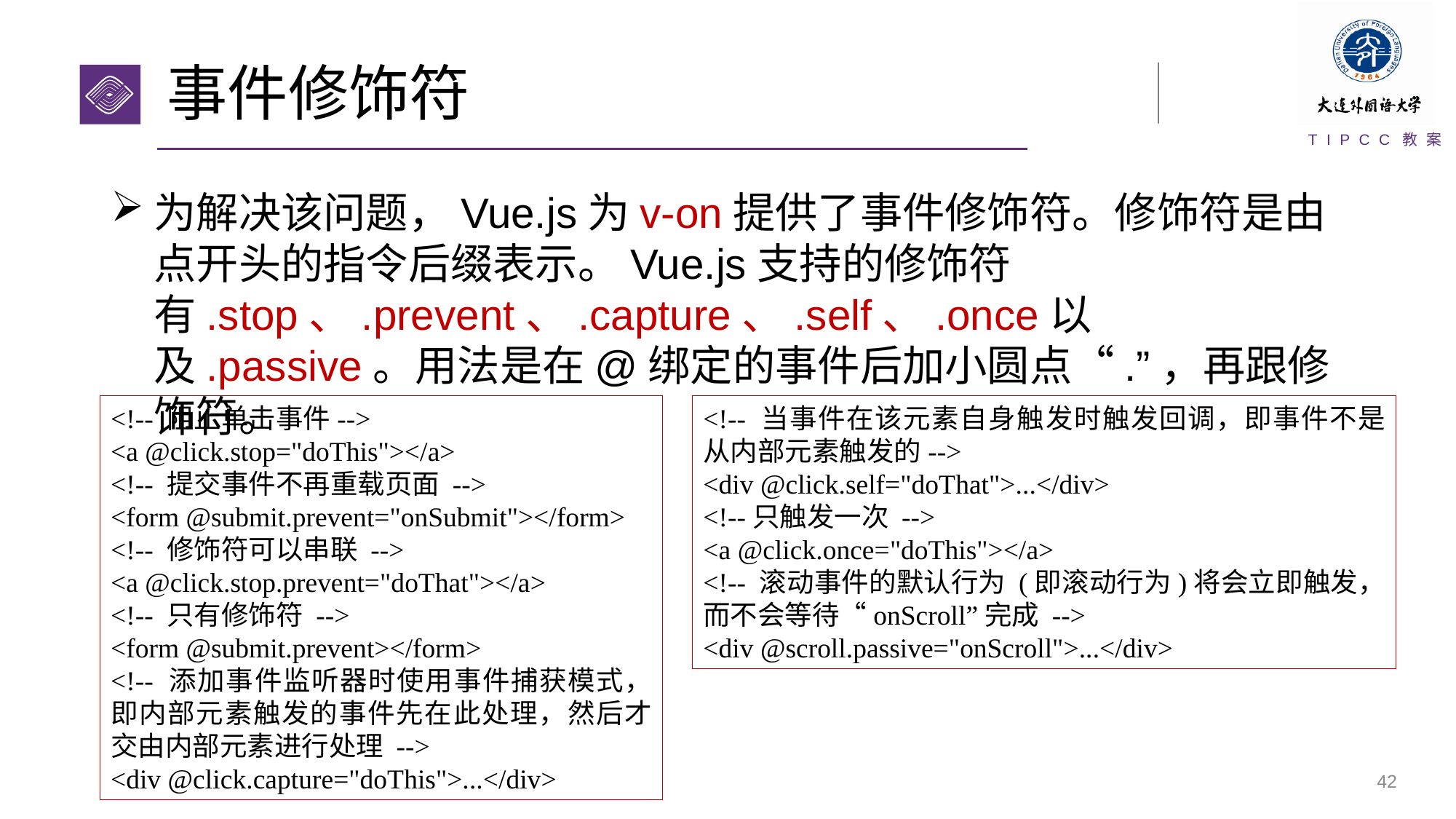

# 事件修饰符
为解决该问题，Vue.js为v-on提供了事件修饰符。修饰符是由点开头的指令后缀表示。Vue.js支持的修饰符有.stop、.prevent、.capture、.self、.once以及.passive。用法是在@绑定的事件后加小圆点“.”，再跟修饰符。

<!-- 阻止单击事件-->
<a @click.stop="doThis"></a>
<!-- 提交事件不再重载页面 -->
<form @submit.prevent="onSubmit"></form>
<!-- 修饰符可以串联 -->
<a @click.stop.prevent="doThat"></a>
<!-- 只有修饰符 -->
<form @submit.prevent></form>
<!-- 添加事件监听器时使用事件捕获模式，即内部元素触发的事件先在此处理，然后才交由内部元素进行处理 -->
<div @click.capture="doThis">...</div>
<!-- 当事件在该元素自身触发时触发回调，即事件不是从内部元素触发的-->
<div @click.self="doThat">...</div>
<!--只触发一次 -->
<a @click.once="doThis"></a>
<!-- 滚动事件的默认行为 (即滚动行为)将会立即触发，而不会等待“onScroll”完成 -->
<div @scroll.passive="onScroll">...</div>
42